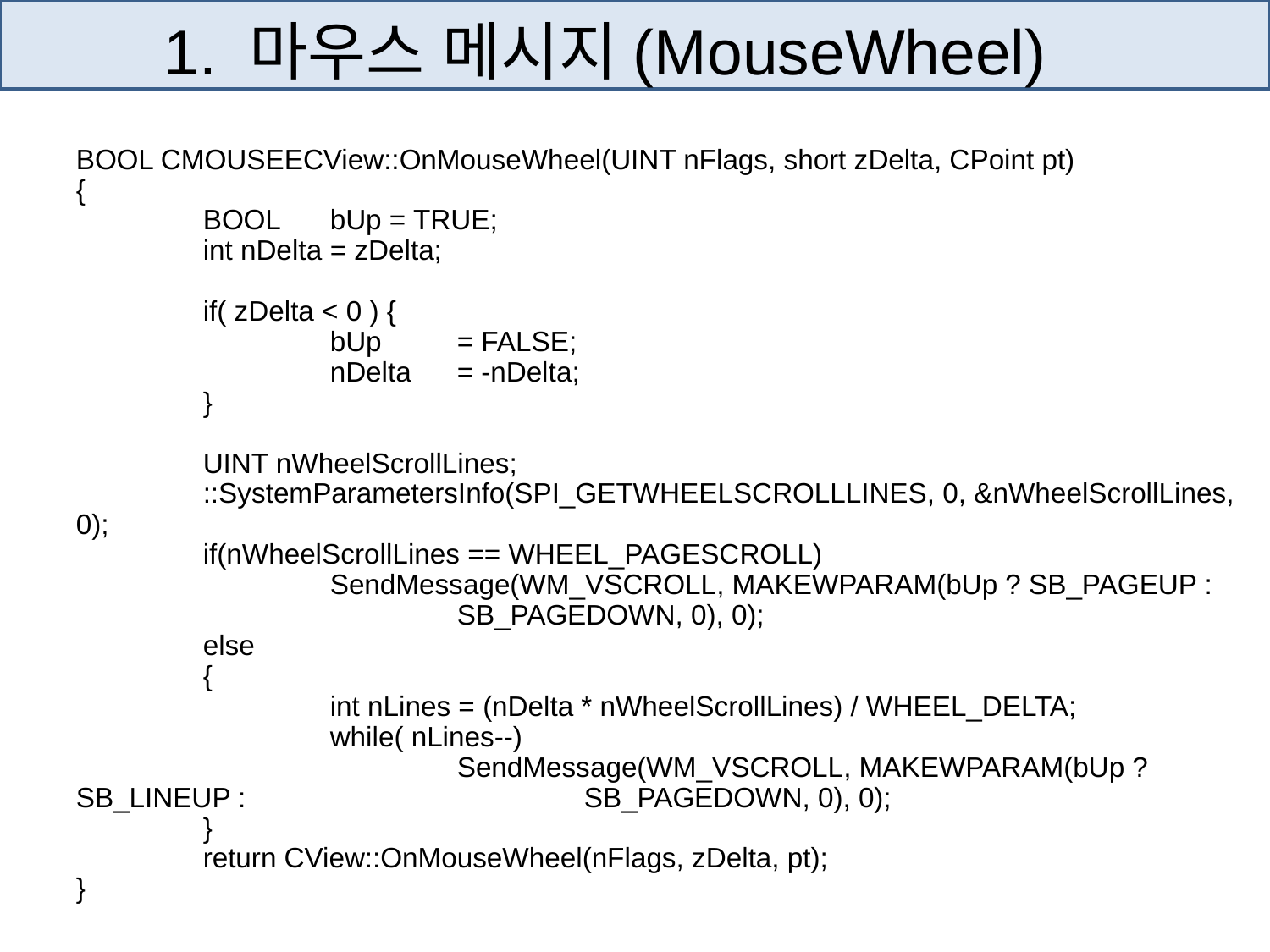

# 1. 마우스 메시지(MouseWheel)
BOOL CMOUSEECView::OnMouseWheel(UINT nFlags, short zDelta, CPoint pt)
{
	BOOL	bUp = TRUE;
	int nDelta	= zDelta;

	if( zDelta < 0 ) {
		bUp	= FALSE;
		nDelta	= -nDelta;
	}

	UINT nWheelScrollLines;
	::SystemParametersInfo(SPI_GETWHEELSCROLLLINES, 0, &nWheelScrollLines, 0);
	if(nWheelScrollLines == WHEEL_PAGESCROLL)
		SendMessage(WM_VSCROLL, MAKEWPARAM(bUp ? SB_PAGEUP : 			SB_PAGEDOWN, 0), 0);
	else
	{
		int nLines = (nDelta * nWheelScrollLines) / WHEEL_DELTA;
		while( nLines--)
			SendMessage(WM_VSCROLL, MAKEWPARAM(bUp ? SB_LINEUP : 			SB_PAGEDOWN, 0), 0);
	}
	return CView::OnMouseWheel(nFlags, zDelta, pt);
}